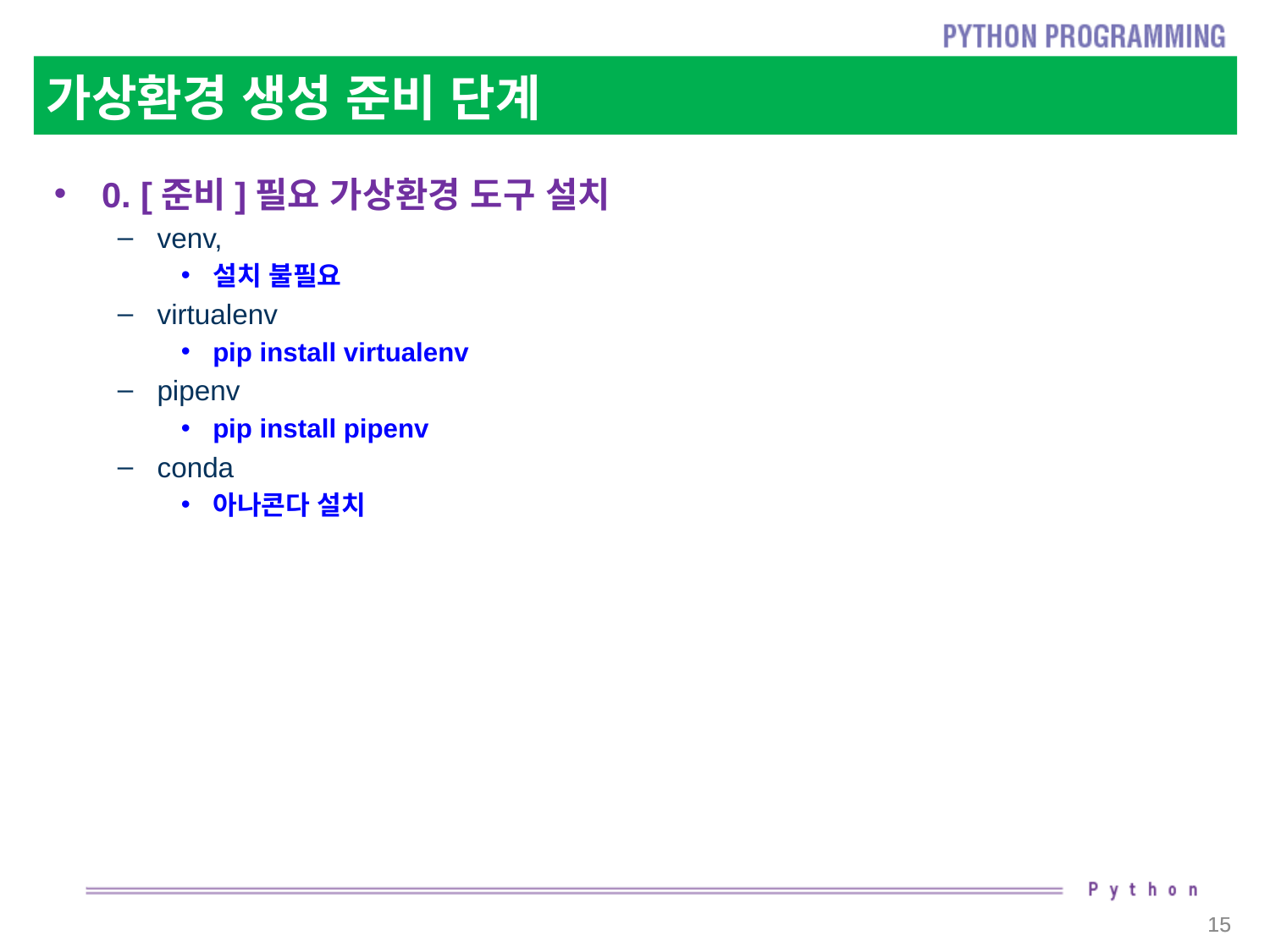

# 가상환경 생성 준비 단계
0. [준비]필요 가상환경 도구 설치
venv,
설치 불필요
virtualenv
pip install virtualenv
pipenv
pip install pipenv
conda
아나콘다 설치
15